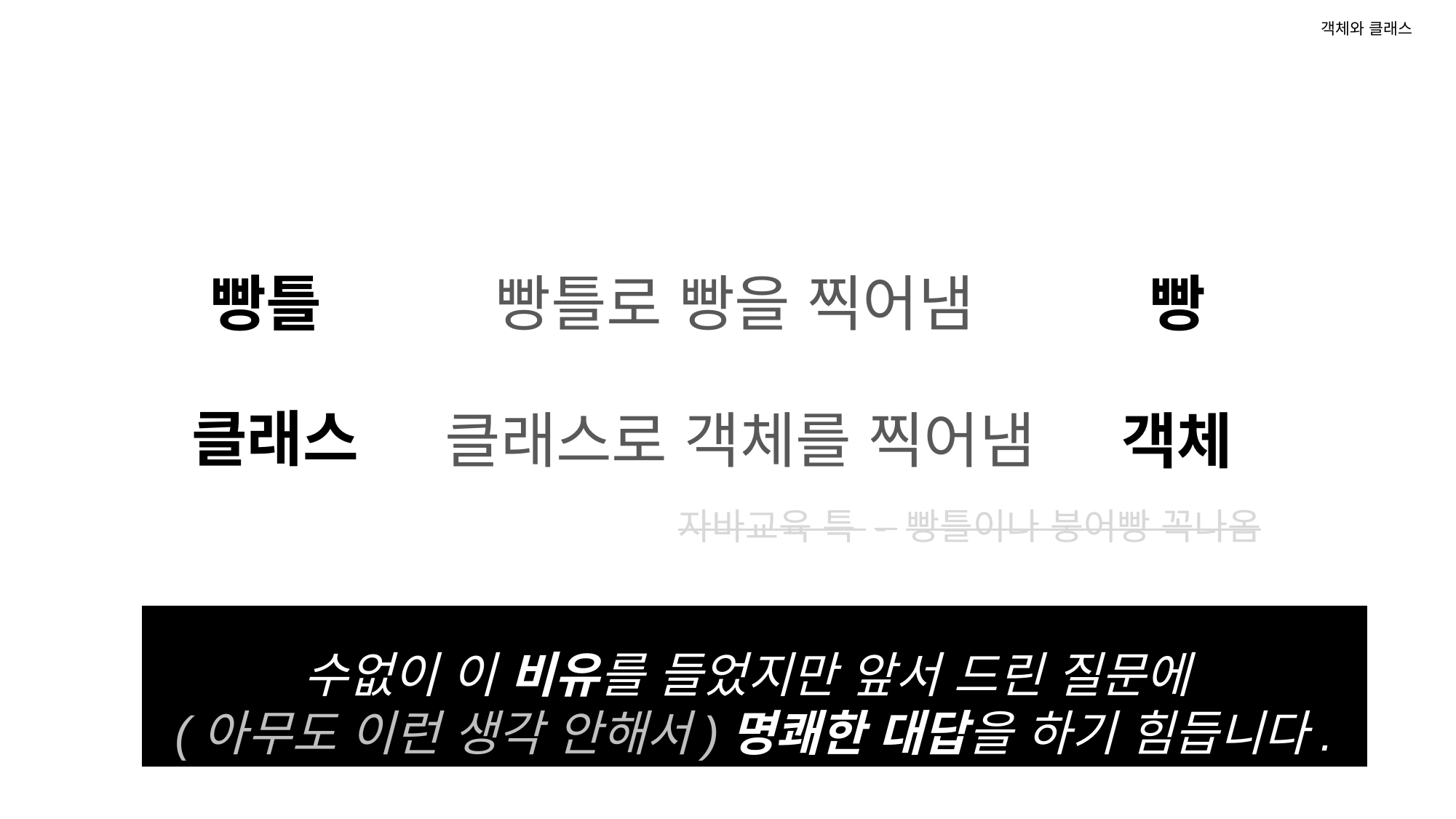

# 객체와 클래스
빵틀
빵틀로 빵을 찍어냄
빵
클래스
클래스로 객체를 찍어냄
객체
자바교육 특 - 빵틀이나 붕어빵 꼭나옴

수없이 이 비유를 들었지만 앞서 드린 질문에
(아무도 이런 생각 안해서)명쾌한 대답을 하기 힘듭니다.